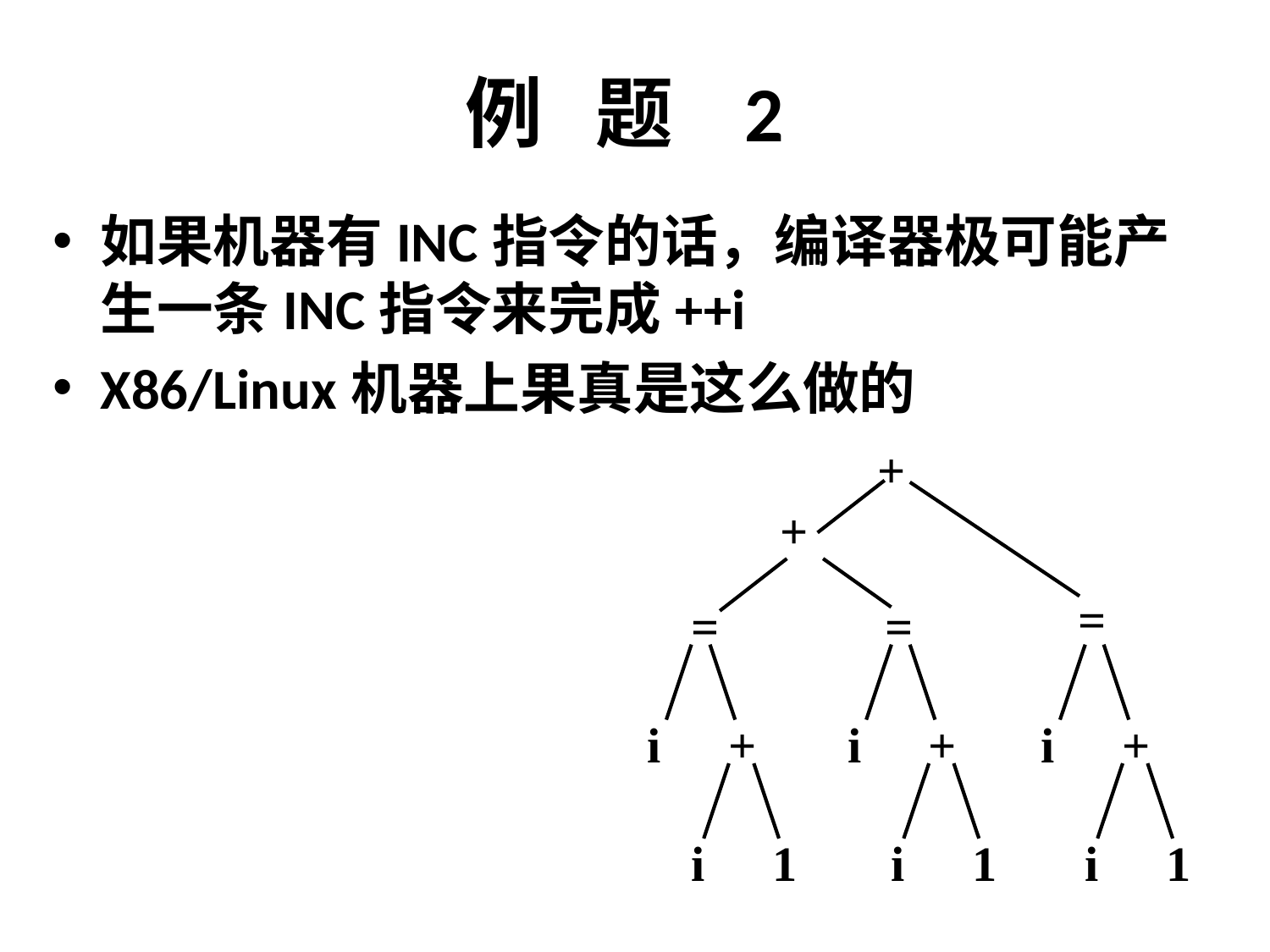

# 例   题   2
如果机器有INC指令的话，编译器极可能产生一条INC指令来完成++i
X86/Linux机器上果真是这么做的
+

+

=
=
=

i
+

i
1

i
+

i
1

i
+

i
1